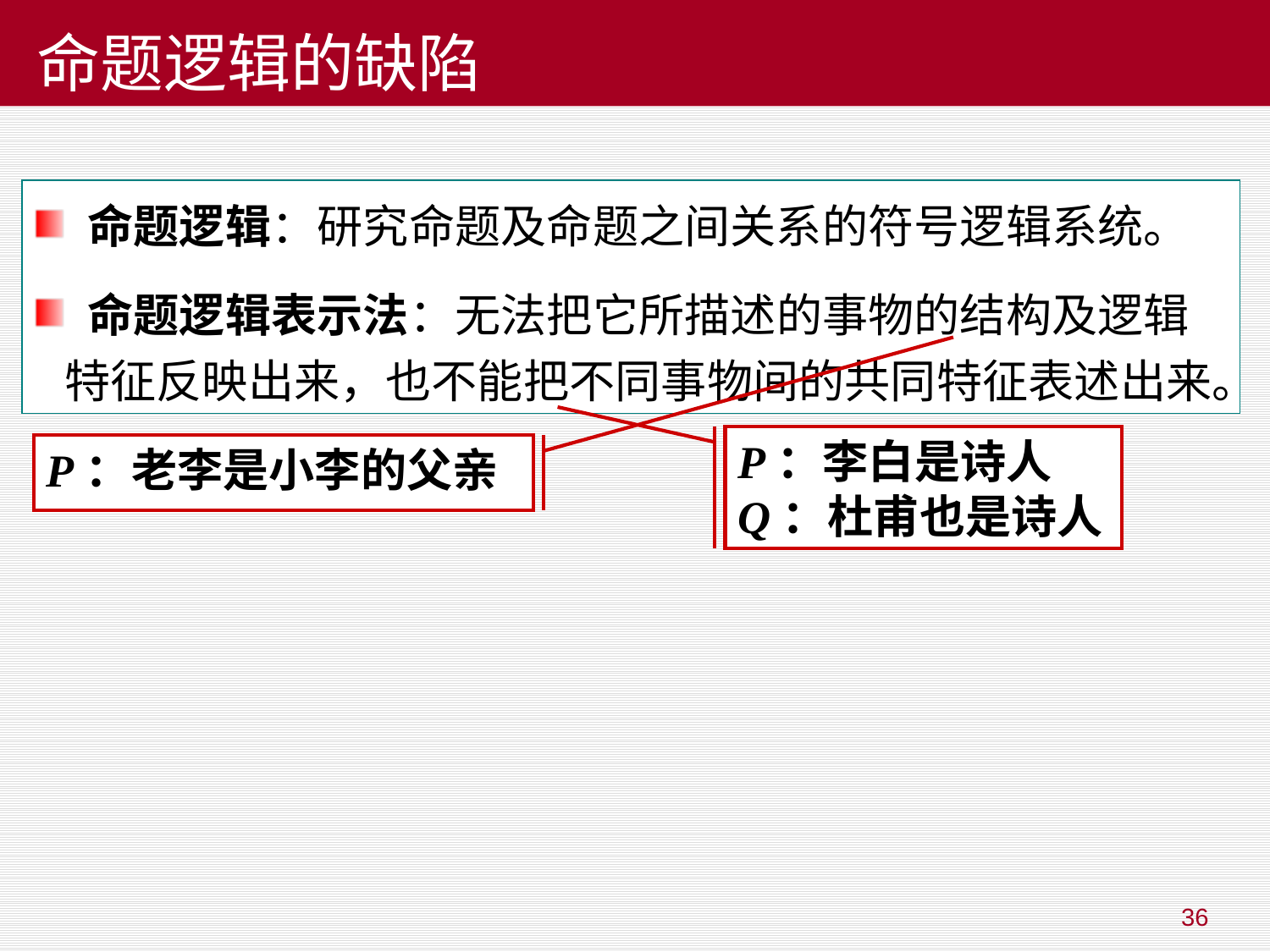

# 命题逻辑的缺陷
 命题逻辑：研究命题及命题之间关系的符号逻辑系统。
 命题逻辑表示法：无法把它所描述的事物的结构及逻辑特征反映出来，也不能把不同事物间的共同特征表述出来。
P：李白是诗人
Q：杜甫也是诗人
P：老李是小李的父亲
36